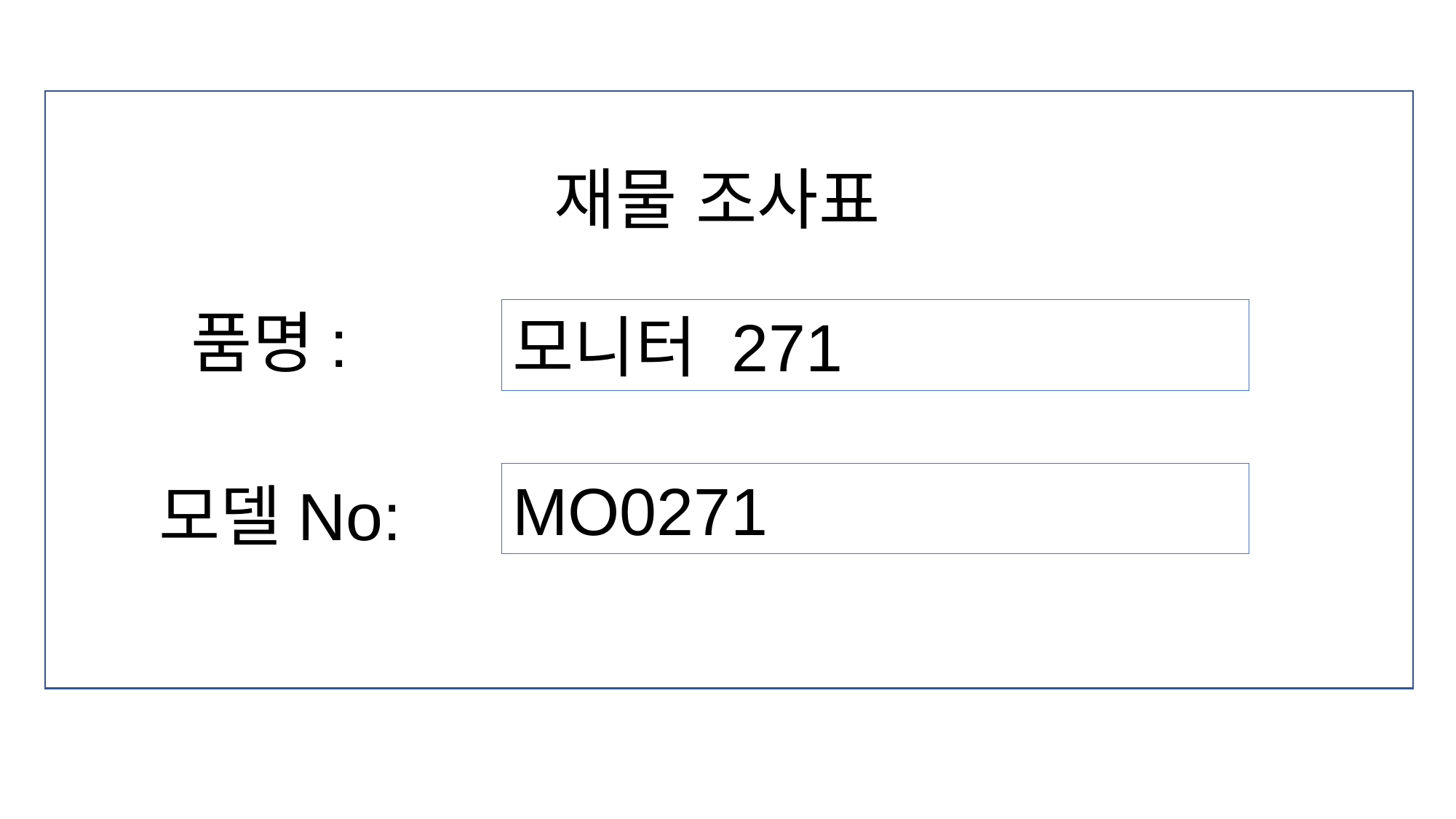

재물 조사표
품명:
모니터 271
MO0271
모델No: